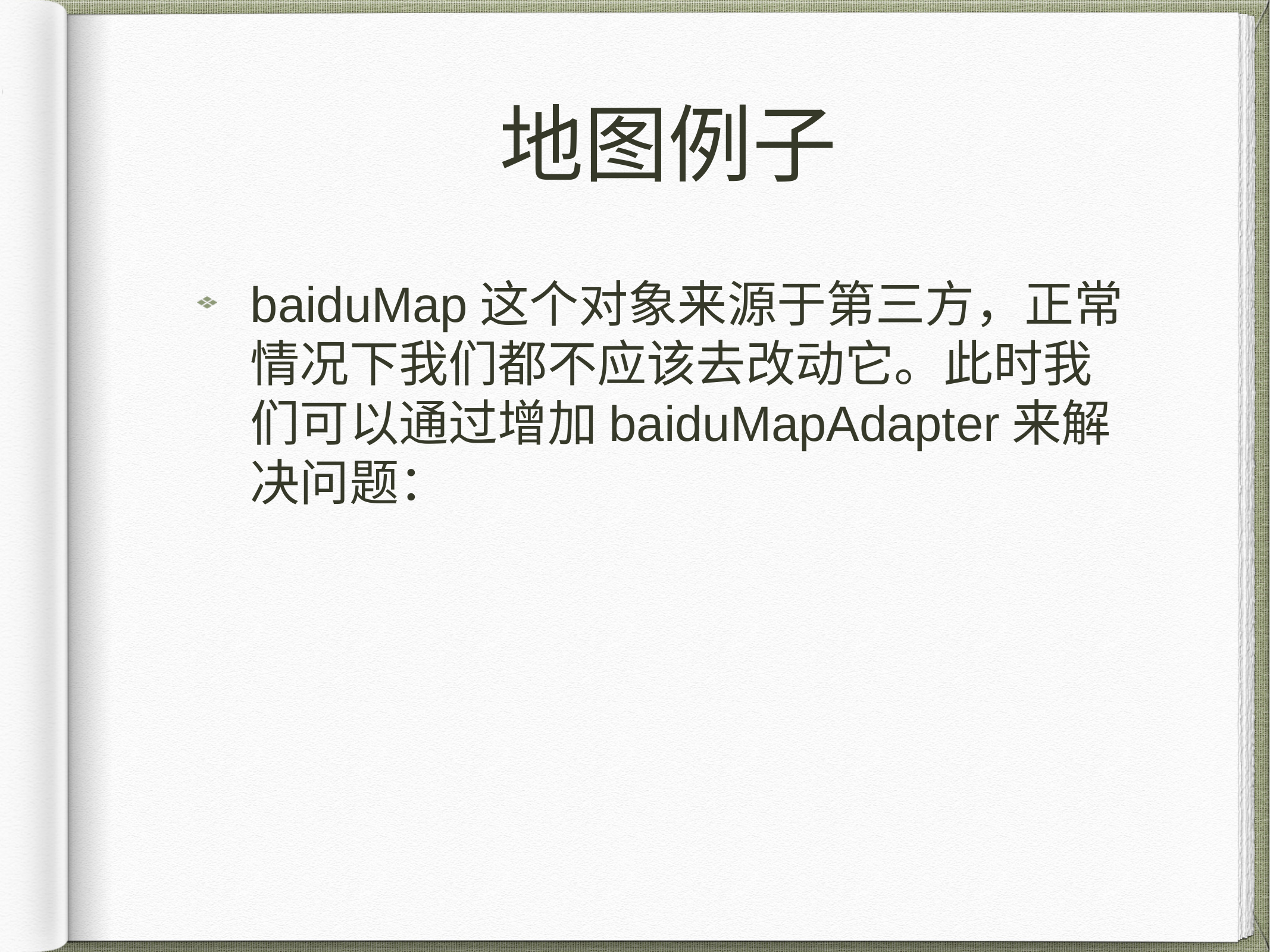

# 地图例子
baiduMap这个对象来源于第三方，正常情况下我们都不应该去改动它。此时我们可以通过增加baiduMapAdapter来解决问题：